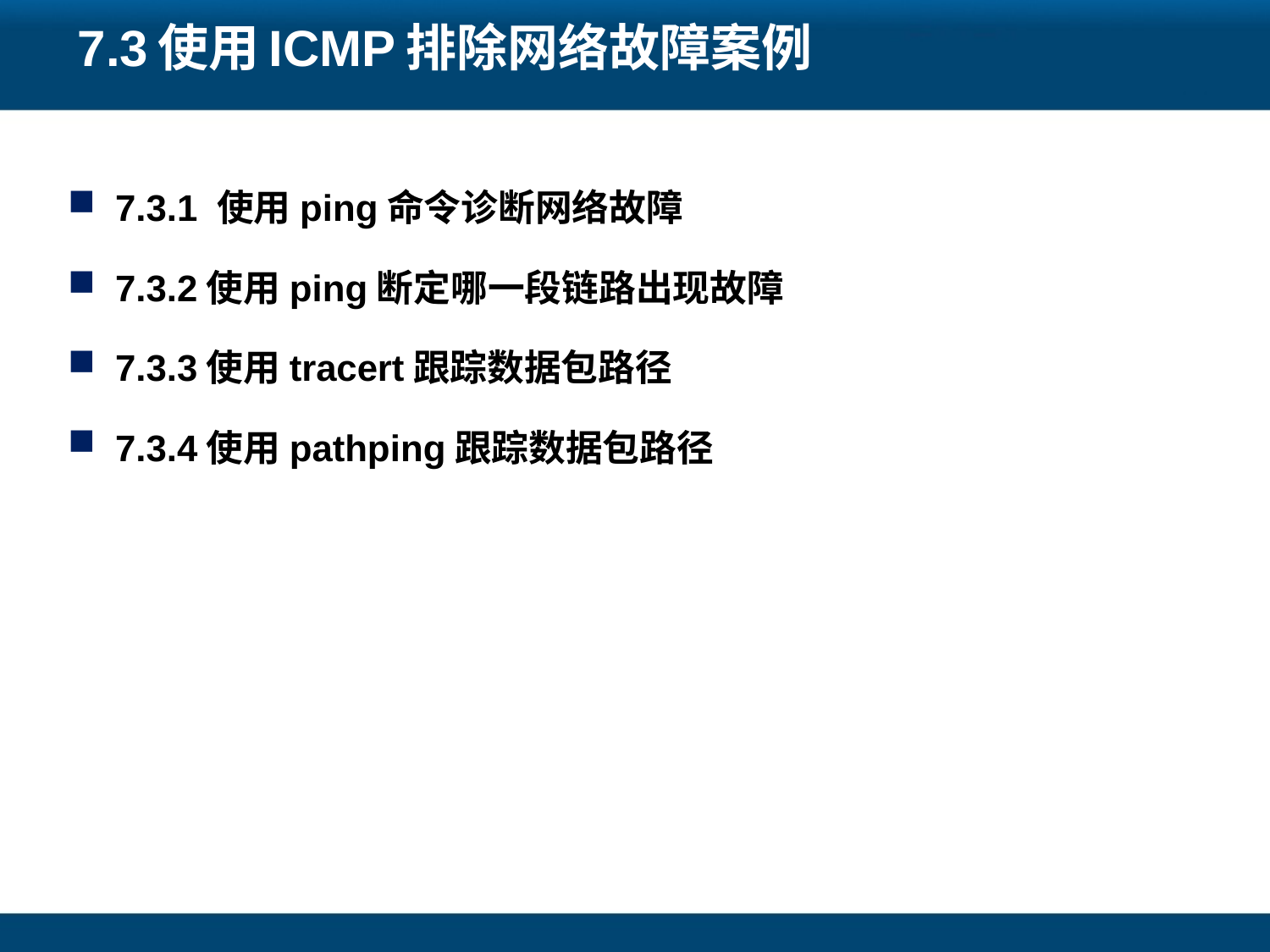

# 7.3使用ICMP排除网络故障案例
7.3.1 使用ping命令诊断网络故障
7.3.2使用ping断定哪一段链路出现故障
7.3.3使用tracert跟踪数据包路径
7.3.4使用pathping跟踪数据包路径